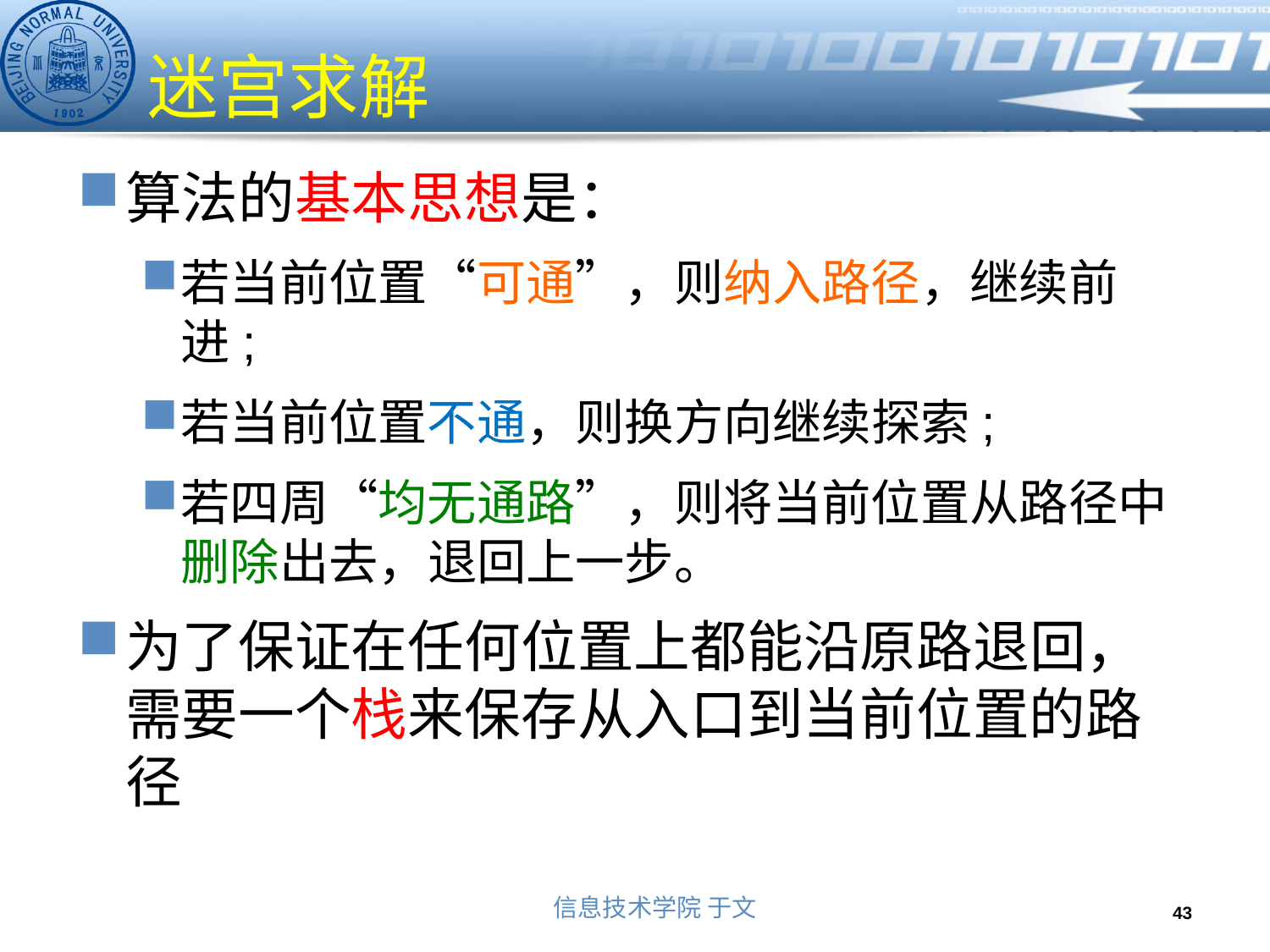

# 迷宫求解
算法的基本思想是：
若当前位置“可通”，则纳入路径，继续前进;
若当前位置不通，则换方向继续探索;
若四周“均无通路”，则将当前位置从路径中删除出去，退回上一步。
为了保证在任何位置上都能沿原路退回，需要一个栈来保存从入口到当前位置的路径

43